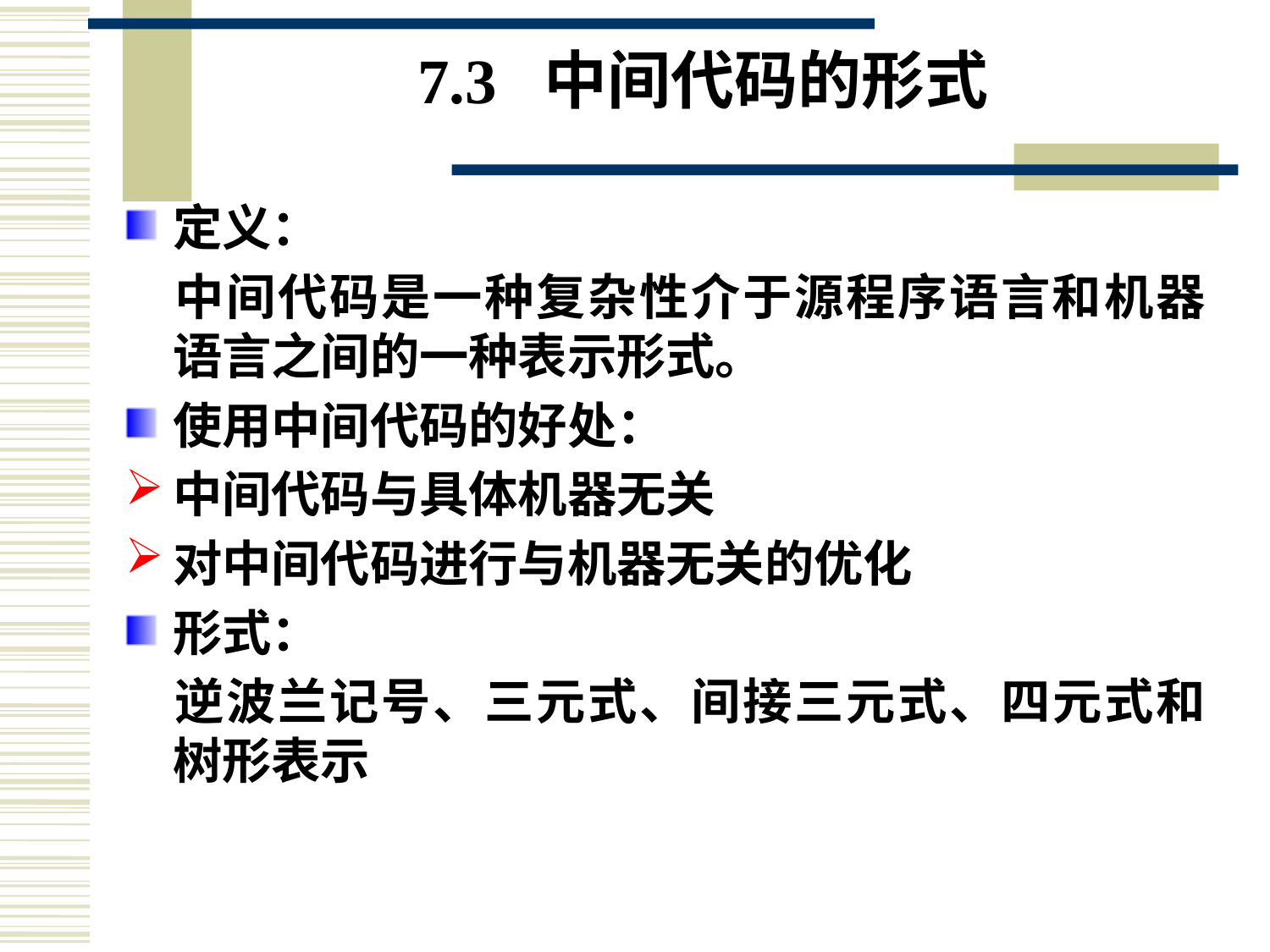

# 7.3  中间代码的形式
定义：
	中间代码是一种复杂性介于源程序语言和机器语言之间的一种表示形式。
使用中间代码的好处：
中间代码与具体机器无关
对中间代码进行与机器无关的优化
形式：
	逆波兰记号、三元式、间接三元式、四元式和树形表示